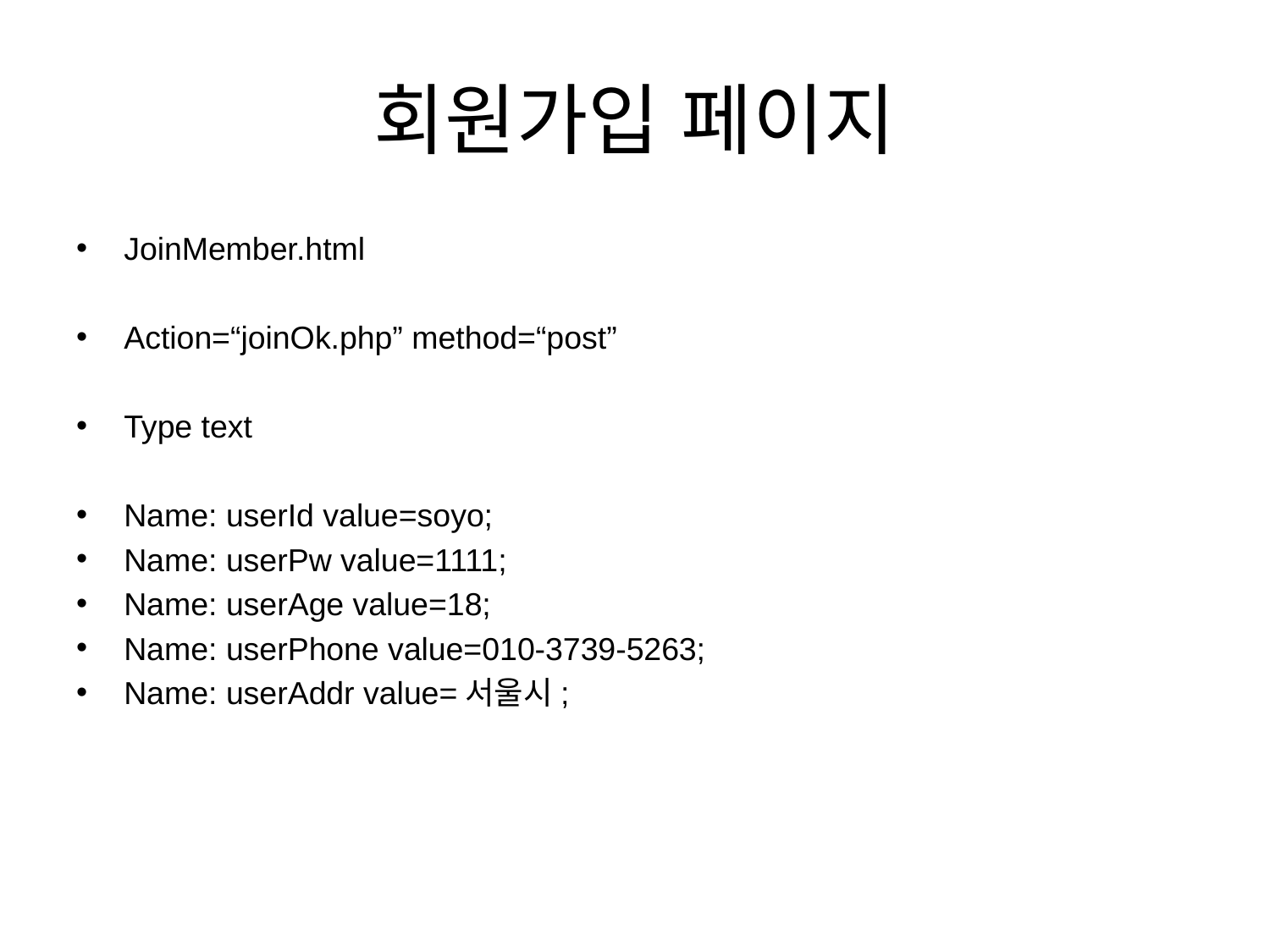

# 회원가입 페이지
JoinMember.html

Action=“joinOk.php” method=“post”

Type text

Name: userId value=soyo;
Name: userPw value=1111;
Name: userAge value=18;
Name: userPhone value=010-3739-5263;
Name: userAddr value=서울시;